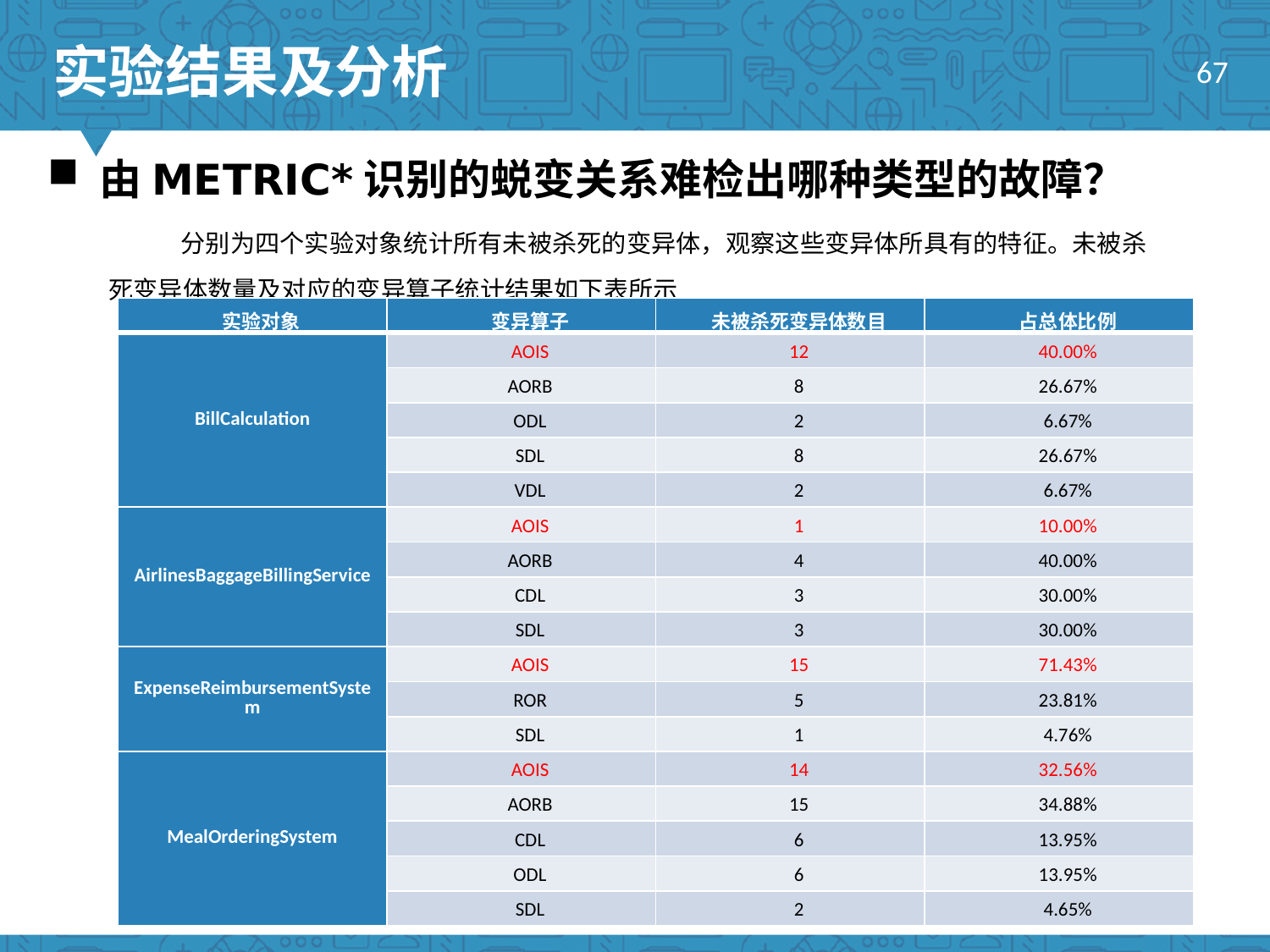

实验结果及分析
67
 由METRIC*识别的蜕变关系难检出哪种类型的故障？
         分别为四个实验对象统计所有未被杀死的变异体，观察这些变异体所具有的特征。未被杀死变异体数量及对应的变异算子统计结果如下表所示
| 实验对象 | 变异算子 | 未被杀死变异体数目 | 占总体比例 |
| --- | --- | --- | --- |
| BillCalculation | AOIS | 12 | 40.00% |
|  | AORB | 8 | 26.67% |
|  | ODL | 2 | 6.67% |
|  | SDL | 8 | 26.67% |
|  | VDL | 2 | 6.67% |
| AirlinesBaggageBillingService | AOIS | 1 | 10.00% |
|  | AORB | 4 | 40.00% |
|  | CDL | 3 | 30.00% |
|  | SDL | 3 | 30.00% |
| ExpenseReimbursementSystem | AOIS | 15 | 71.43% |
|  | ROR | 5 | 23.81% |
|  | SDL | 1 | 4.76% |
| MealOrderingSystem | AOIS | 14 | 32.56% |
|  | AORB | 15 | 34.88% |
|  | CDL | 6 | 13.95% |
|  | ODL | 6 | 13.95% |
|  | SDL | 2 | 4.65% |